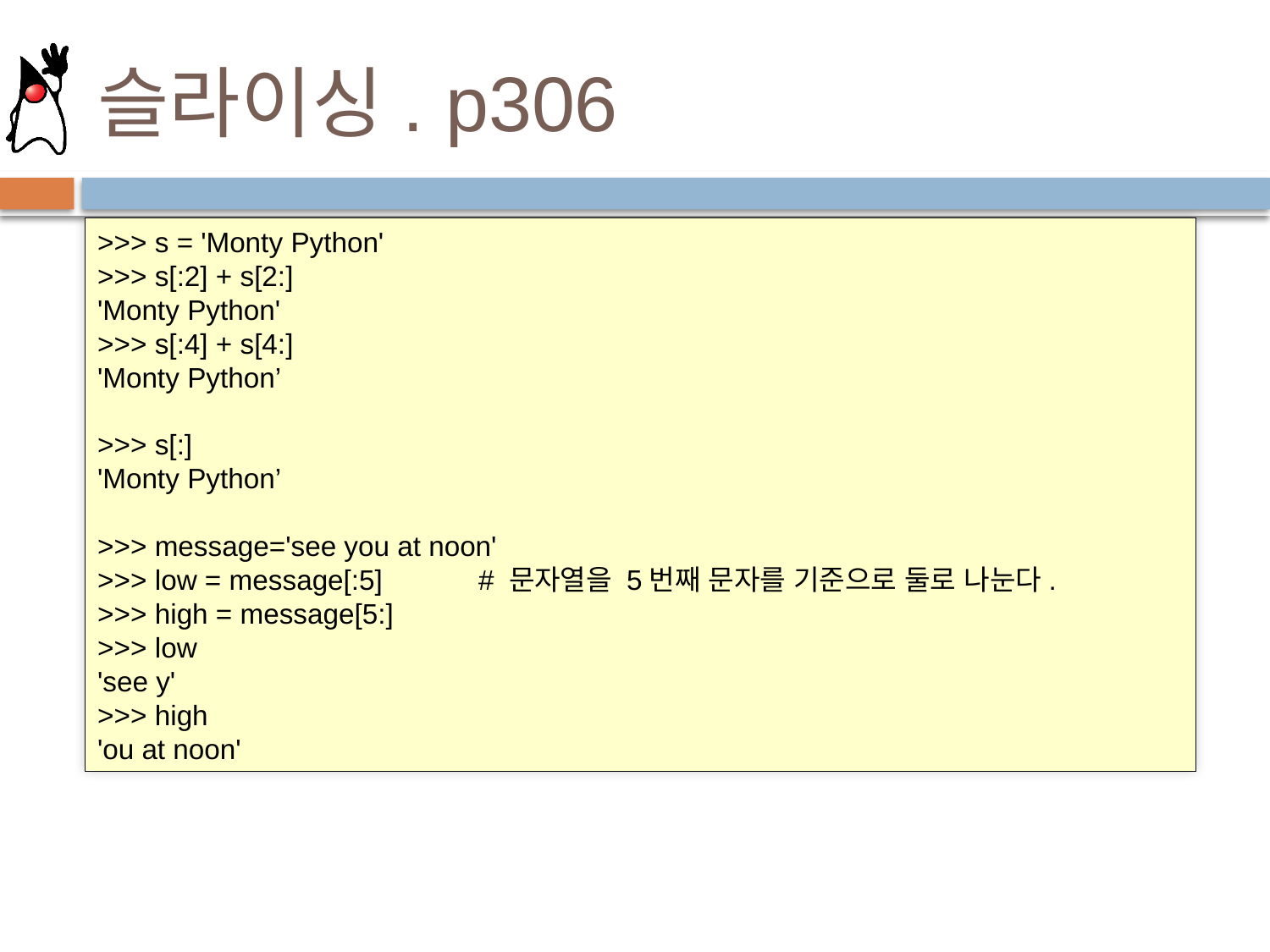

# 슬라이싱. p306
>>> s = 'Monty Python'
>>> s[:2] + s[2:]
'Monty Python'
>>> s[:4] + s[4:]
'Monty Python’

>>> s[:]
'Monty Python’

>>> message='see you at noon'
>>> low = message[:5]	# 문자열을 5번째 문자를 기준으로 둘로 나눈다.
>>> high = message[5:]
>>> low
'see y'
>>> high
'ou at noon'